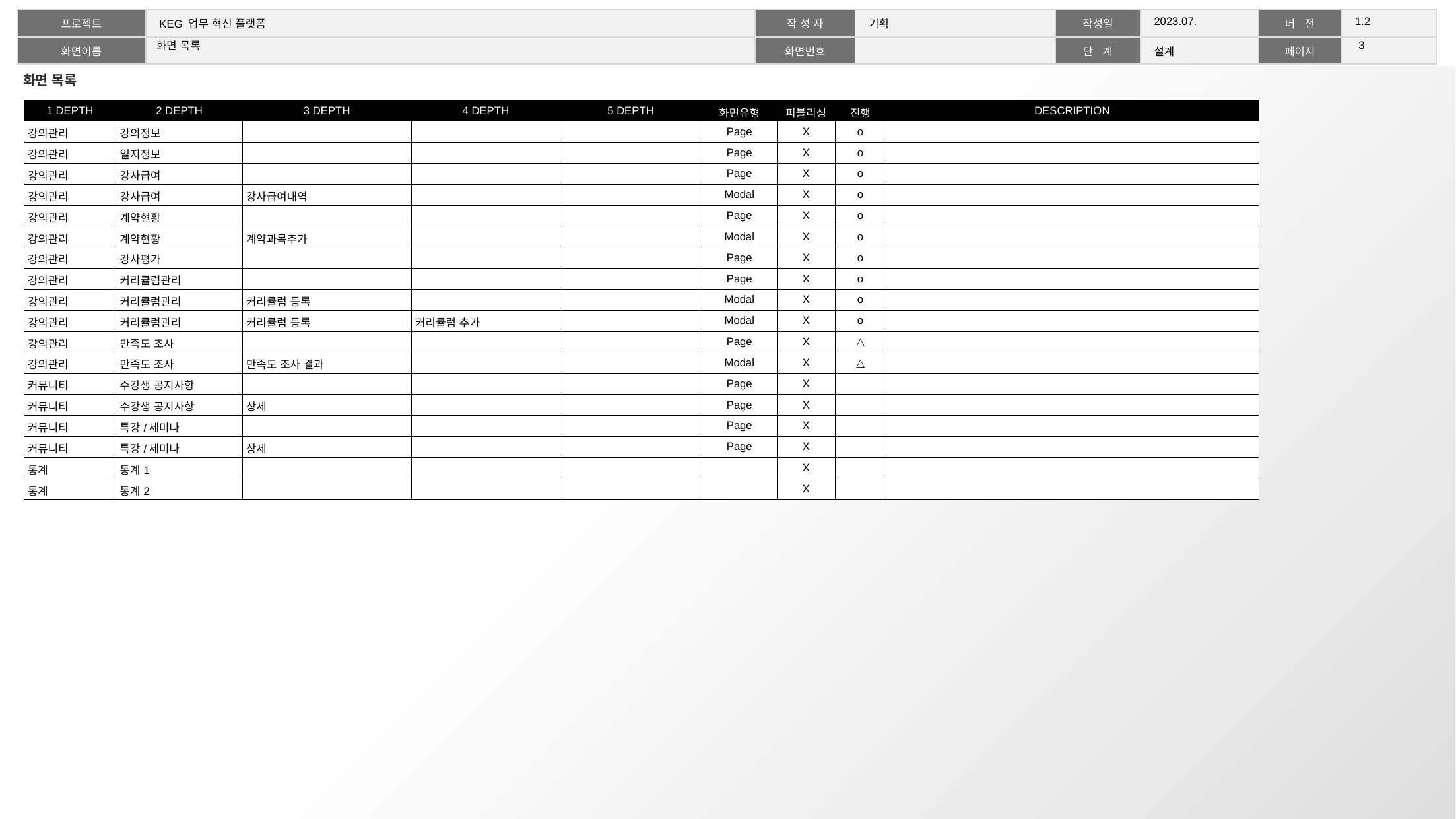

3

# 화면 목록
화면 목록
| 1 DEPTH | 2 DEPTH | 3 DEPTH | 4 DEPTH | 5 DEPTH | 화면유형 | 퍼블리싱 | 진행 | DESCRIPTION |
| --- | --- | --- | --- | --- | --- | --- | --- | --- |
| 강의관리 | 강의정보 |  |  |  | Page | X | o |  |
| 강의관리 | 일지정보 |  |  |  | Page | X | o |  |
| 강의관리 | 강사급여 |  |  |  | Page | X | o |  |
| 강의관리 | 강사급여 | 강사급여내역 |  |  | Modal | X | o |  |
| 강의관리 | 계약현황 |  |  |  | Page | X | o |  |
| 강의관리 | 계약현황 | 계약과목추가 |  |  | Modal | X | o |  |
| 강의관리 | 강사평가 |  |  |  | Page | X | o |  |
| 강의관리 | 커리큘럼관리 |  |  |  | Page | X | o |  |
| 강의관리 | 커리큘럼관리 | 커리큘럼 등록 |  |  | Modal | X | o |  |
| 강의관리 | 커리큘럼관리 | 커리큘럼 등록 | 커리큘럼 추가 |  | Modal | X | o |  |
| 강의관리 | 만족도 조사 |  |  |  | Page | X | △ |  |
| 강의관리 | 만족도 조사 | 만족도 조사 결과 |  |  | Modal | X | △ |  |
| 커뮤니티 | 수강생 공지사항 |  |  |  | Page | X |  |  |
| 커뮤니티 | 수강생 공지사항 | 상세 |  |  | Page | X |  |  |
| 커뮤니티 | 특강/세미나 |  |  |  | Page | X |  |  |
| 커뮤니티 | 특강/세미나 | 상세 |  |  | Page | X |  |  |
| 통계 | 통계1 |  |  |  |  | X |  |  |
| 통계 | 통계2 |  |  |  |  | X |  |  |